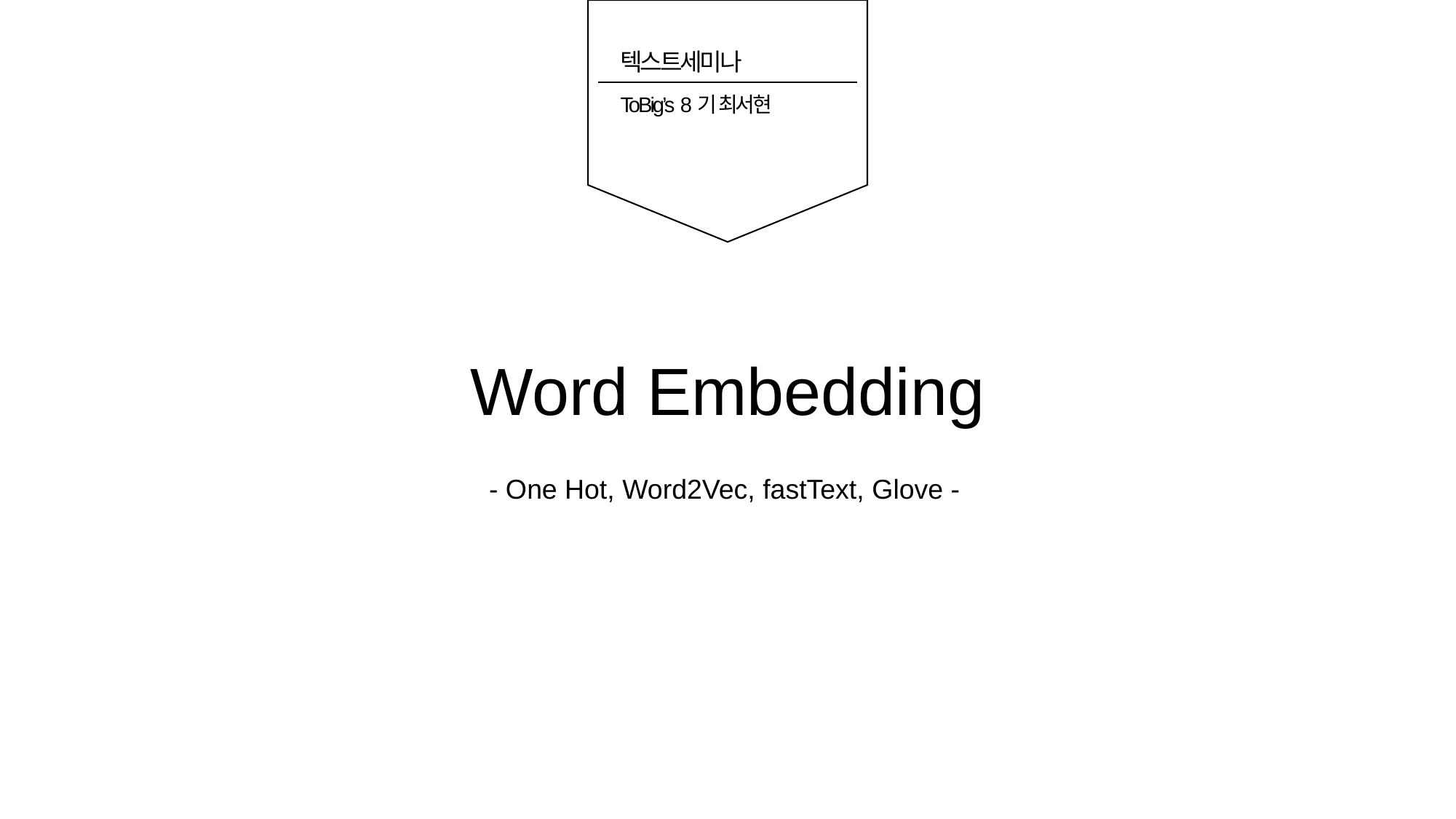

텍스트세미나
ToBig’s  8기 최서현
Word Embedding

- One Hot, Word2Vec, fastText, Glove -